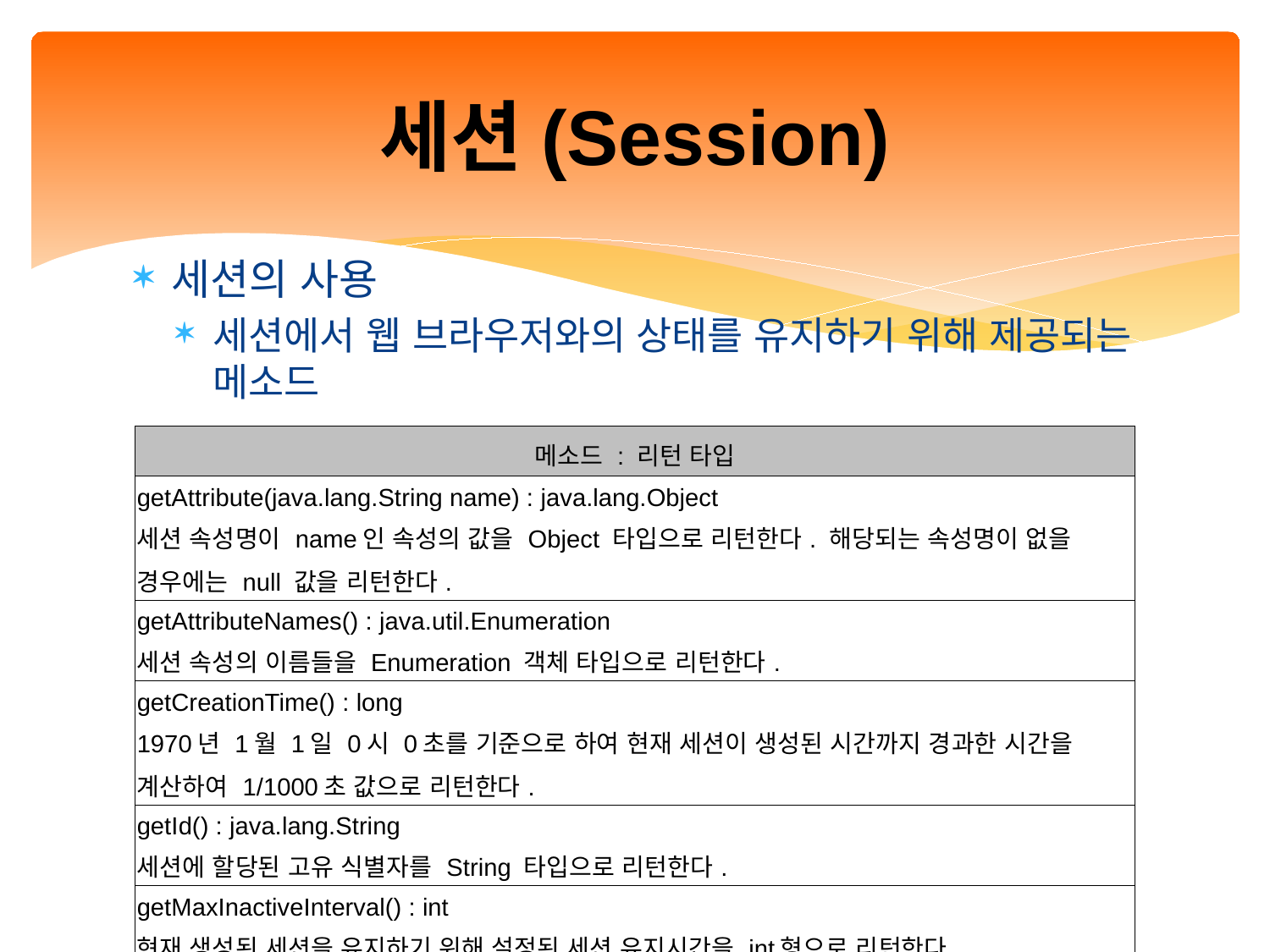

# 세션(Session)
세션의 사용
세션에서 웹 브라우저와의 상태를 유지하기 위해 제공되는 메소드
| 메소드 : 리턴 타입 |
| --- |
| getAttribute(java.lang.String name) : java.lang.Object 세션 속성명이 name인 속성의 값을 Object 타입으로 리턴한다. 해당되는 속성명이 없을 경우에는 null 값을 리턴한다. |
| getAttributeNames() : java.util.Enumeration 세션 속성의 이름들을 Enumeration 객체 타입으로 리턴한다. |
| getCreationTime() : long 1970년 1월 1일 0시 0초를 기준으로 하여 현재 세션이 생성된 시간까지 경과한 시간을 계산하여 1/1000초 값으로 리턴한다. |
| getId() : java.lang.String 세션에 할당된 고유 식별자를 String 타입으로 리턴한다. |
| getMaxInactiveInterval() : int 현재 생성된 세션을 유지하기 위해 설정된 세션 유지시간을 int형으로 리턴한다. |